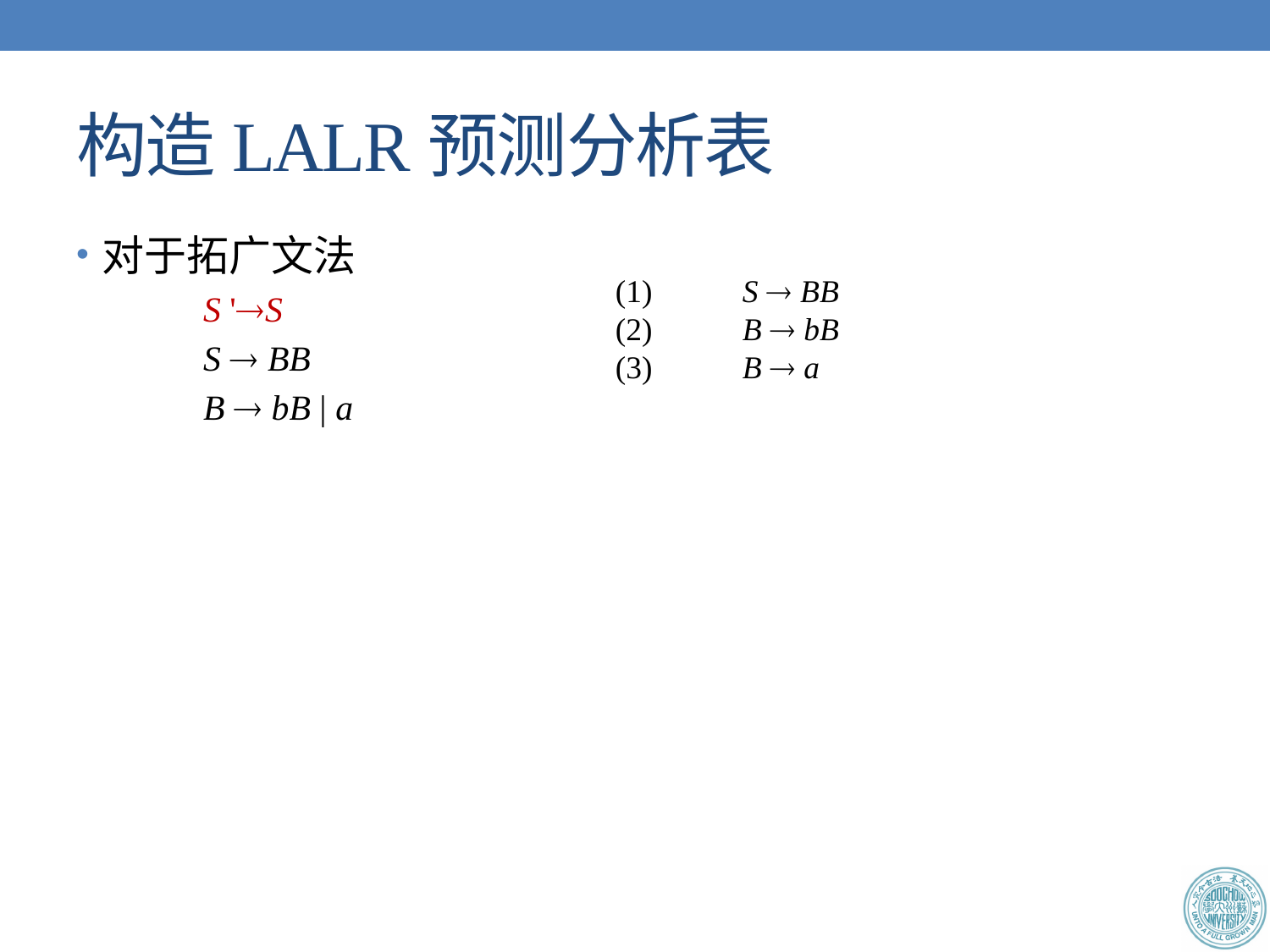

# 构造LALR预测分析表
对于拓广文法
	S '→S
	S → BB
	B → bB | a

(1)	S → BB
(2)	B → bB
(3)	B → a